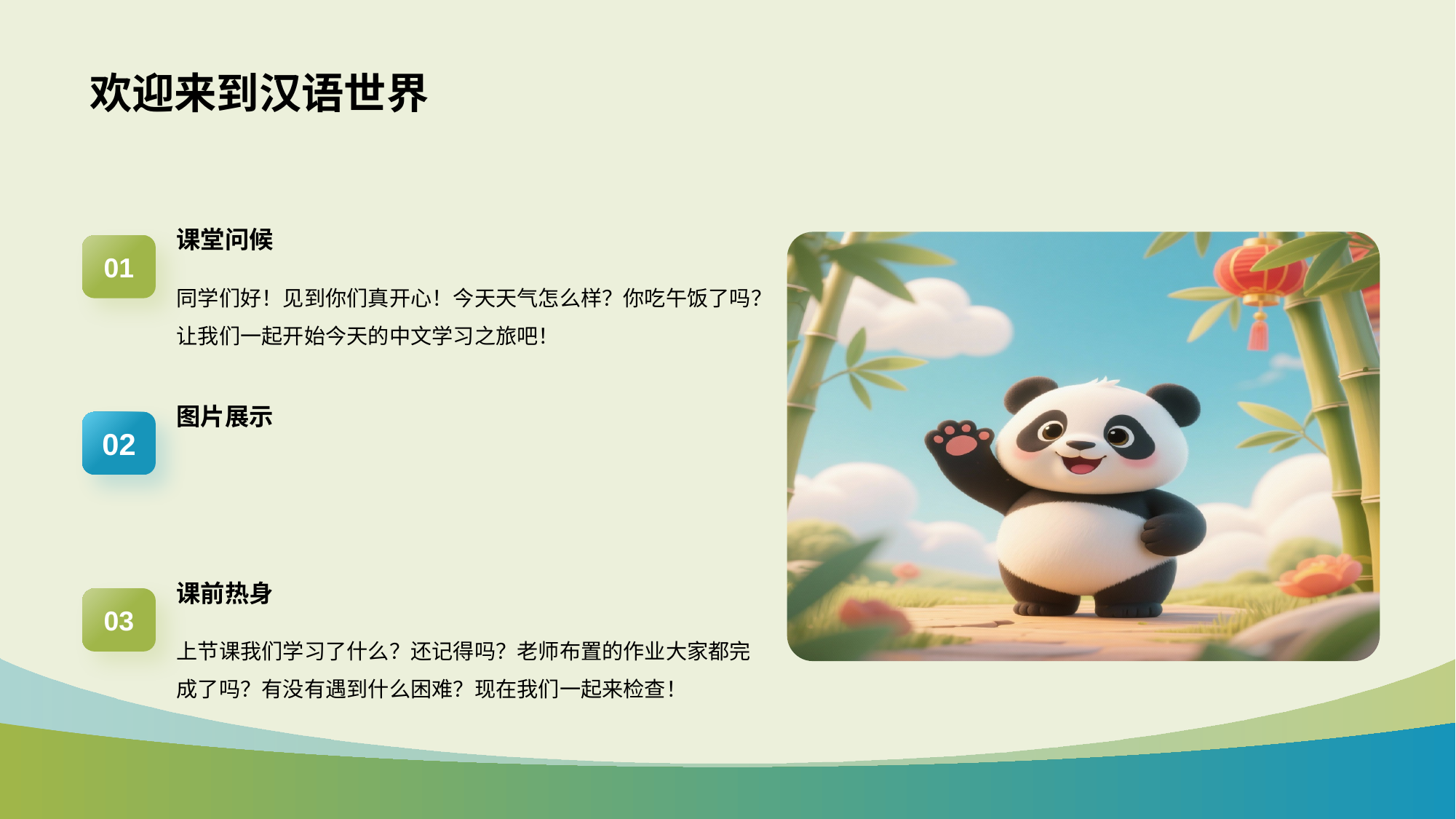

# 欢迎来到汉语世界
课堂问候

01
同学们好！见到你们真开心！今天天气怎么样？你吃午饭了吗？让我们一起开始今天的中文学习之旅吧！
图片展示
02

课前热身
03
上节课我们学习了什么？还记得吗？老师布置的作业大家都完成了吗？有没有遇到什么困难？现在我们一起来检查！